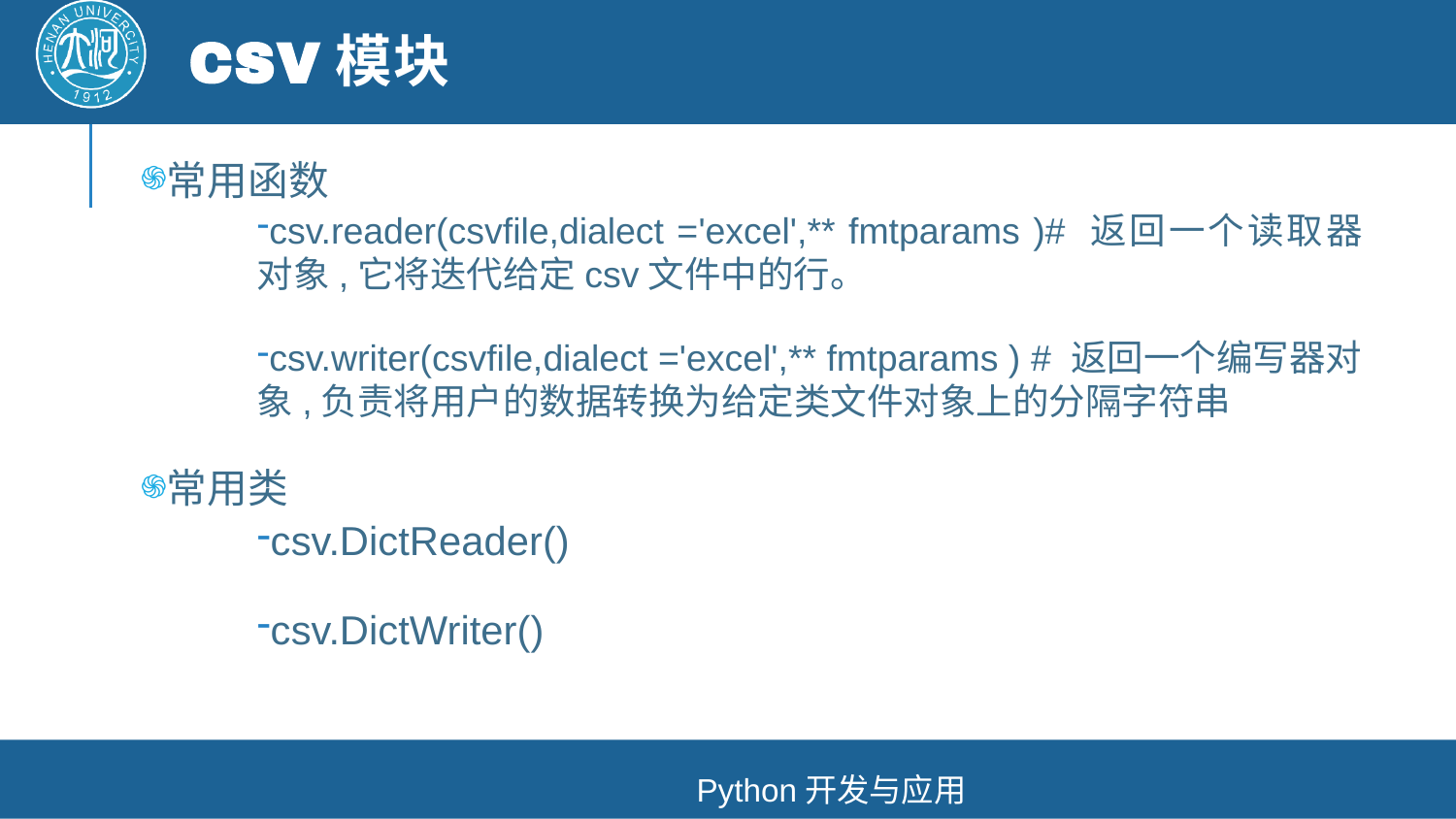

# csv模块
常用函数
csv.reader(csvfile,dialect ='excel',** fmtparams )# 返回一个读取器对象,它将迭代给定csv文件中的行。
csv.writer(csvfile,dialect ='excel',** fmtparams ) # 返回一个编写器对象,负责将用户的数据转换为给定类文件对象上的分隔字符串
常用类
csv.DictReader()
csv.DictWriter()

Python开发与应用
28